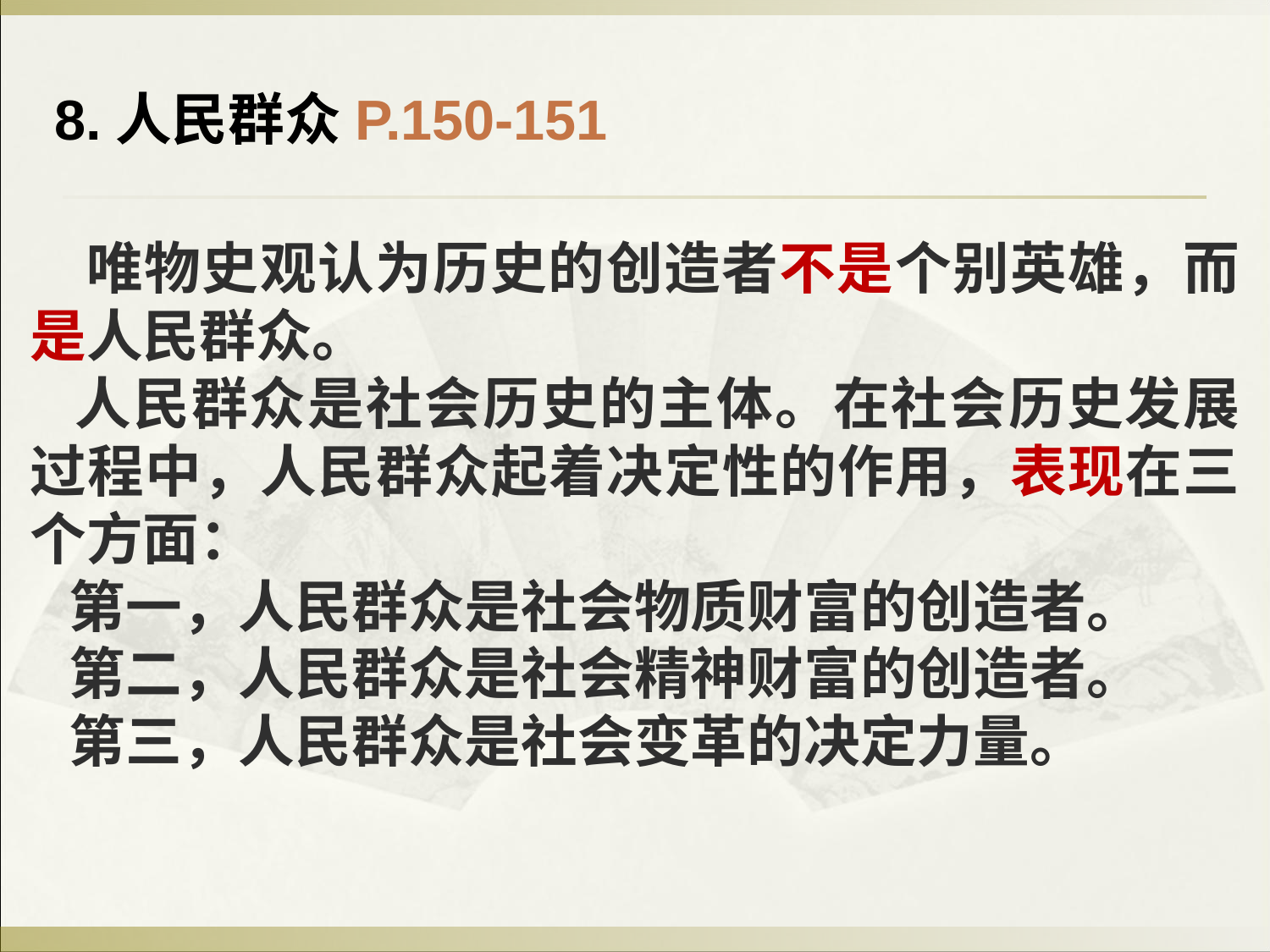

8.人民群众P.150-151
   唯物史观认为历史的创造者不是个别英雄，而是人民群众。
  人民群众是社会历史的主体。在社会历史发展过程中，人民群众起着决定性的作用，表现在三个方面：
  第一，人民群众是社会物质财富的创造者。
  第二，人民群众是社会精神财富的创造者。
  第三，人民群众是社会变革的决定力量。